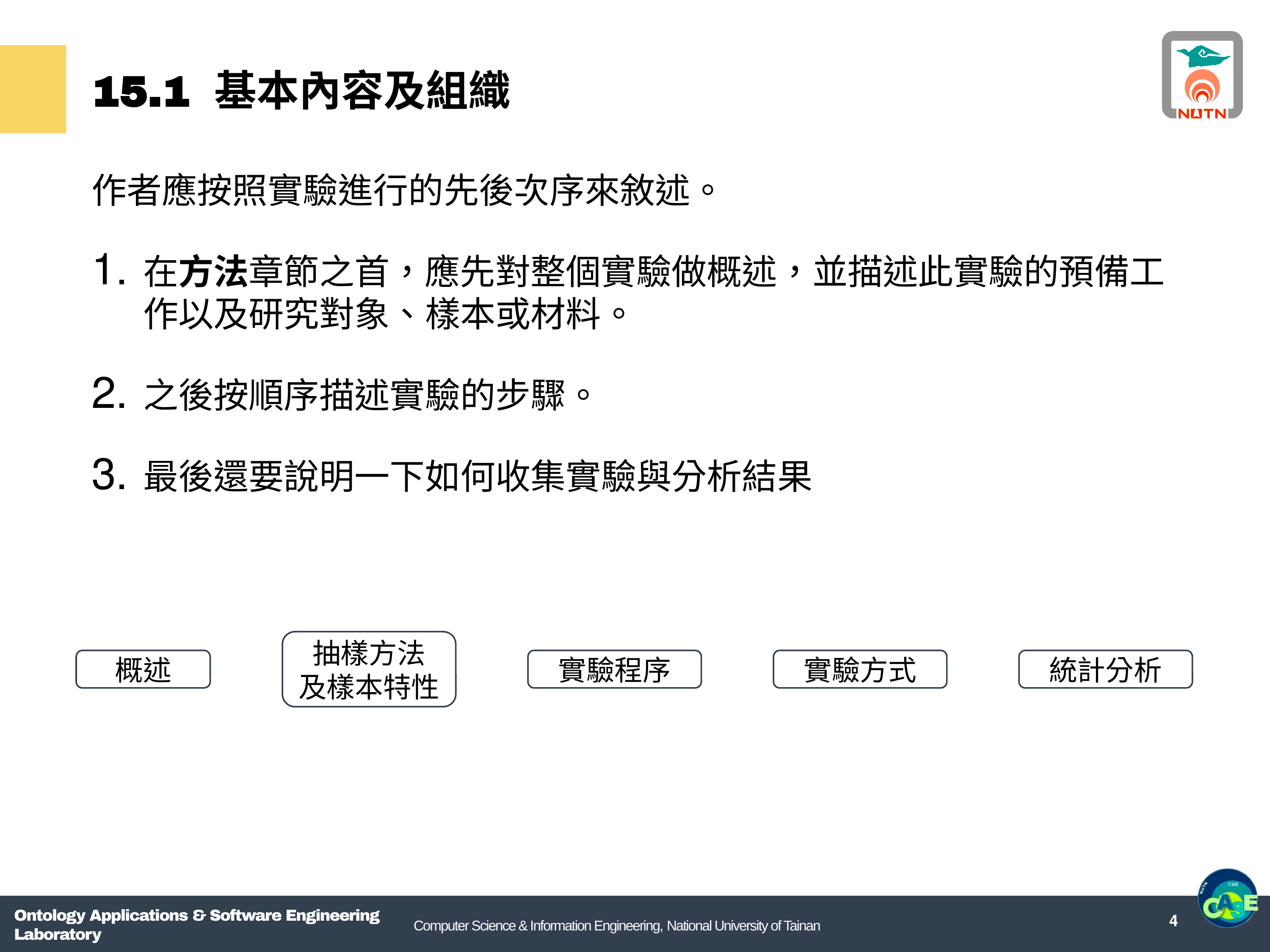

# 15.1 基本內容及組織
作者應按照實驗進行的先後次序來敘述。
在方法章節之首，應先對整個實驗做概述，並描述此實驗的預備工作以及研究對象、樣本或材料。
之後按順序描述實驗的步驟。
最後還要說明一下如何收集實驗與分析結果
抽樣方法
及樣本特性
概述
實驗程序
實驗方式
統計分析
4